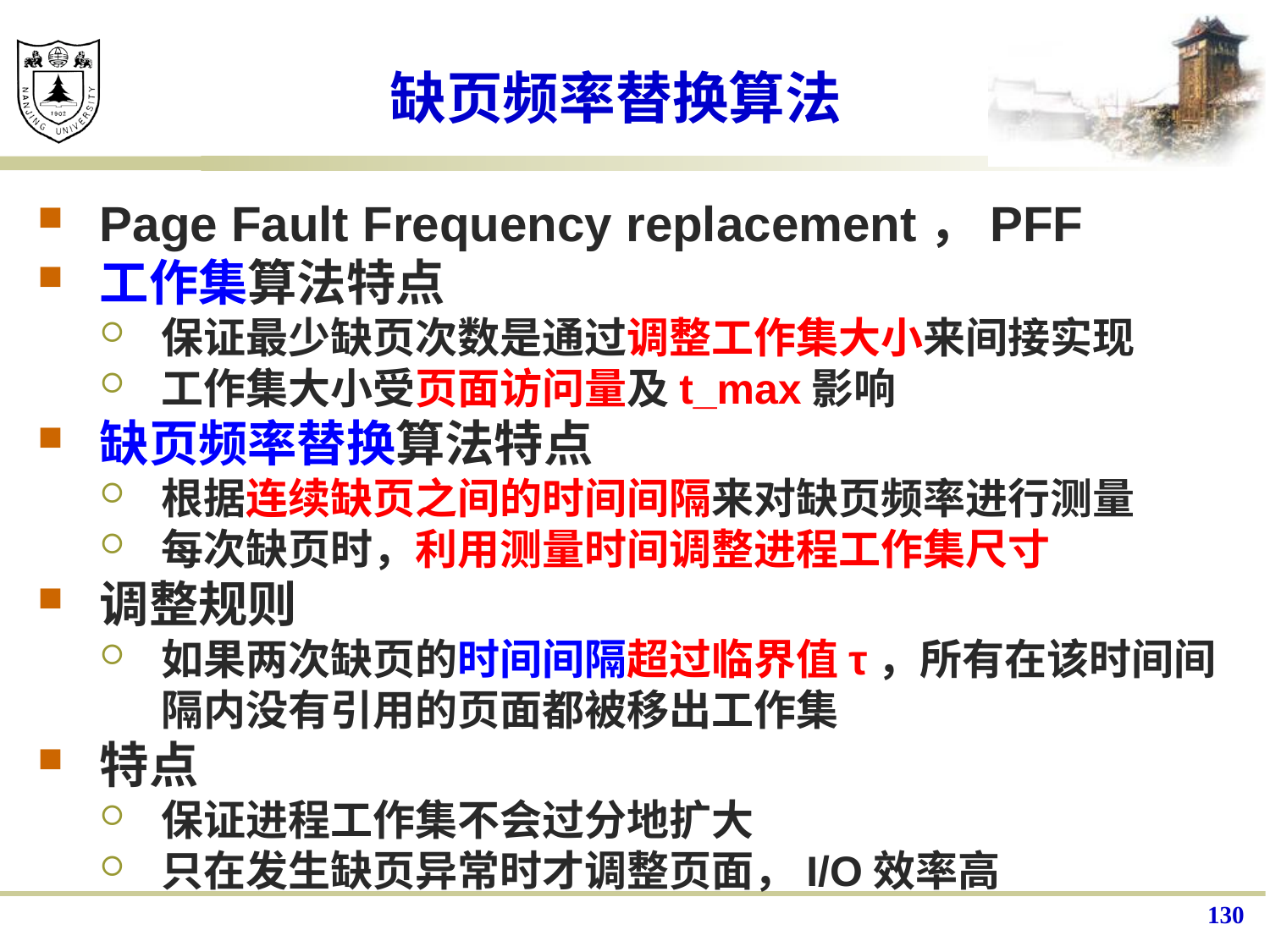

# 缺页频率替换算法
Page Fault Frequency replacement，PFF
工作集算法特点
保证最少缺页次数是通过调整工作集大小来间接实现
工作集大小受页面访问量及t_max影响
缺页频率替换算法特点
根据连续缺页之间的时间间隔来对缺页频率进行测量
每次缺页时，利用测量时间调整进程工作集尺寸
调整规则
如果两次缺页的时间间隔超过临界值τ，所有在该时间间隔内没有引用的页面都被移出工作集
特点
保证进程工作集不会过分地扩大
只在发生缺页异常时才调整页面，I/O效率高

130